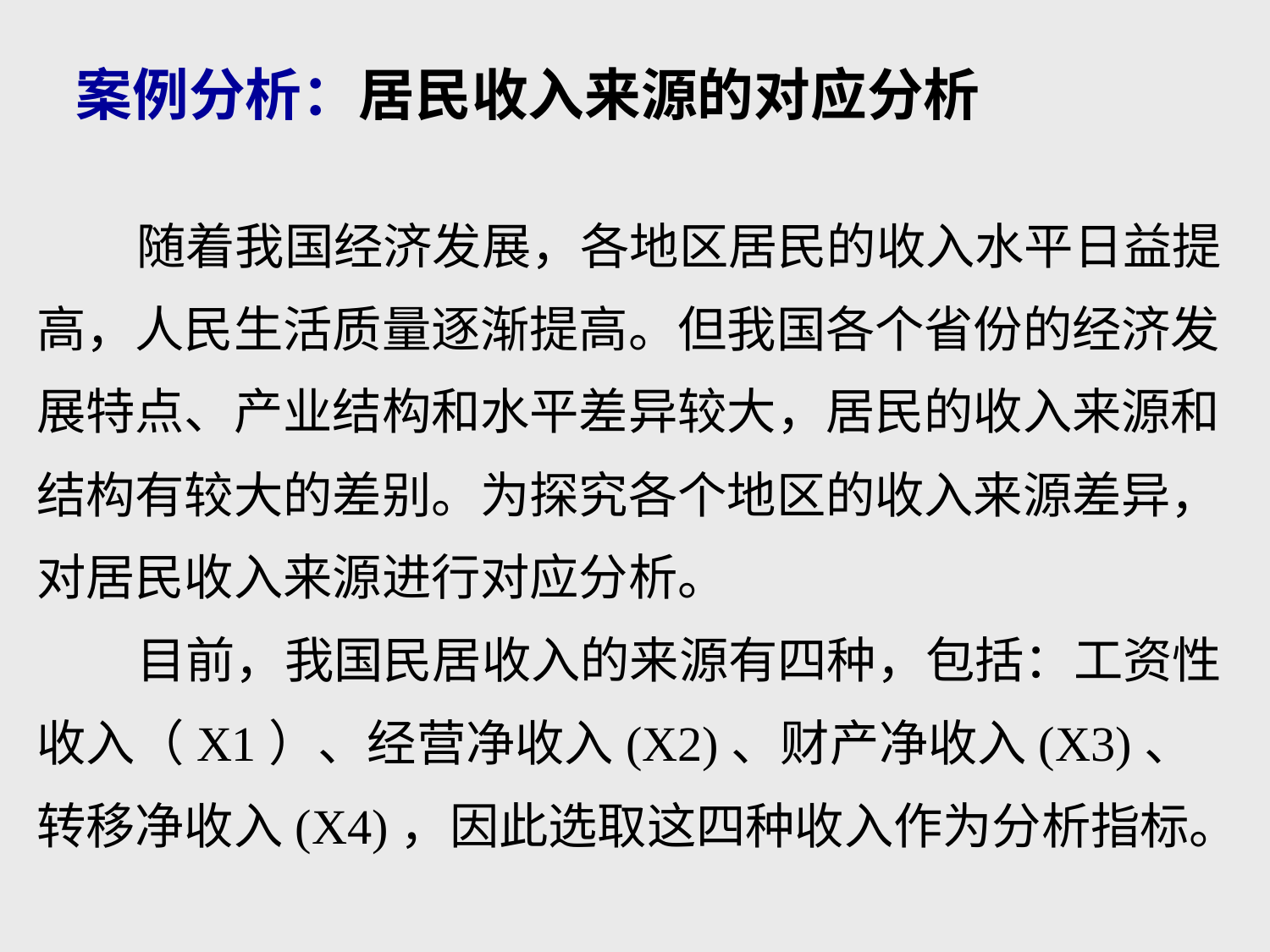

案例分析：居民收入来源的对应分析
随着我国经济发展，各地区居民的收入水平日益提高，人民生活质量逐渐提高。但我国各个省份的经济发展特点、产业结构和水平差异较大，居民的收入来源和结构有较大的差别。为探究各个地区的收入来源差异，对居民收入来源进行对应分析。
目前，我国民居收入的来源有四种，包括：工资性收入（X1）、经营净收入(X2)、财产净收入(X3)、转移净收入(X4)，因此选取这四种收入作为分析指标。